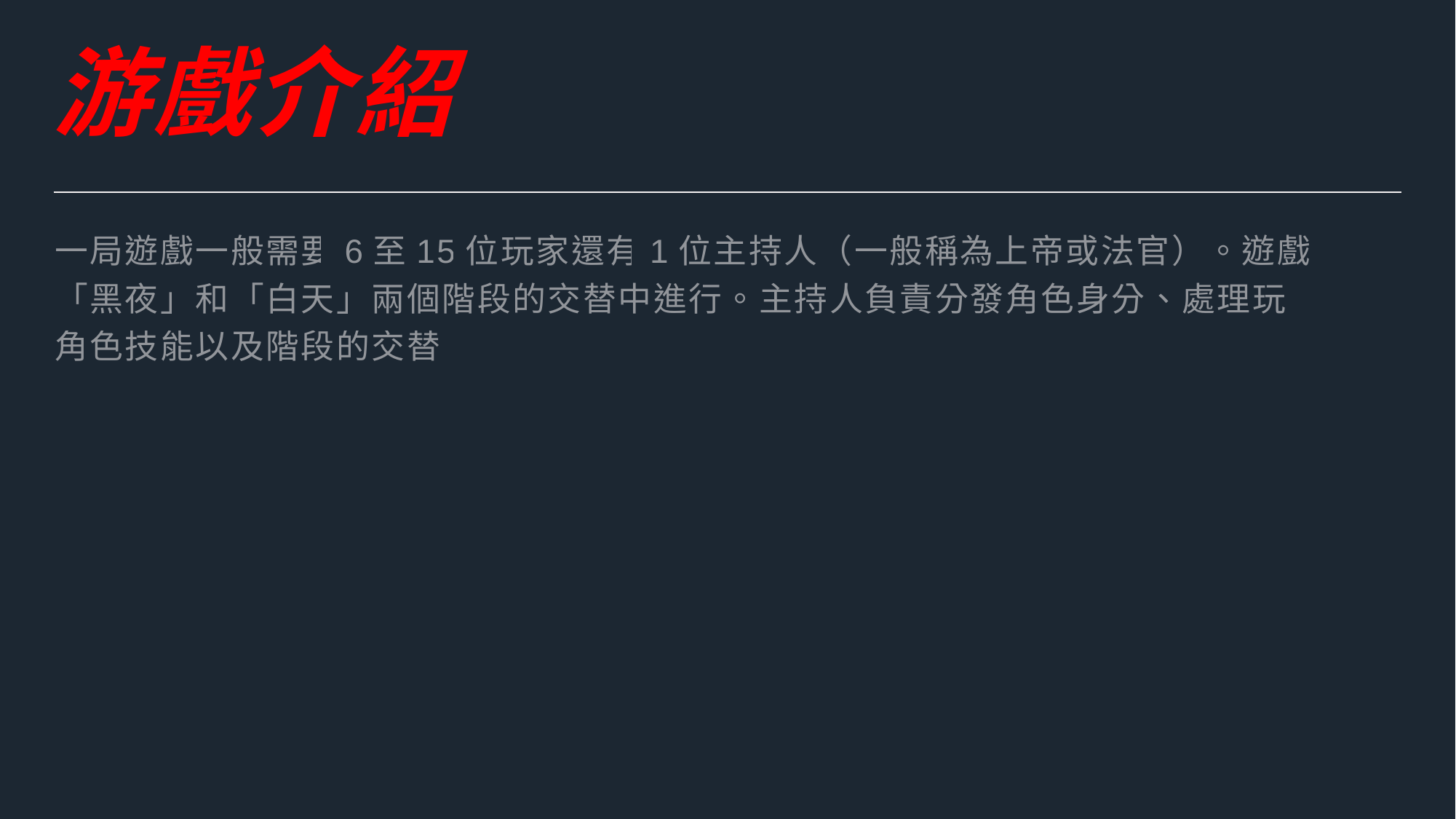

# 游戲介紹
一局遊戲一般需要6至15位玩家還有1位主持人（一般稱為上帝或法官）。遊戲在「黑夜」和「白天」兩個階段的交替中進行。主持人負責分發角色身分、處理玩家的角色技能以及階段的交替。